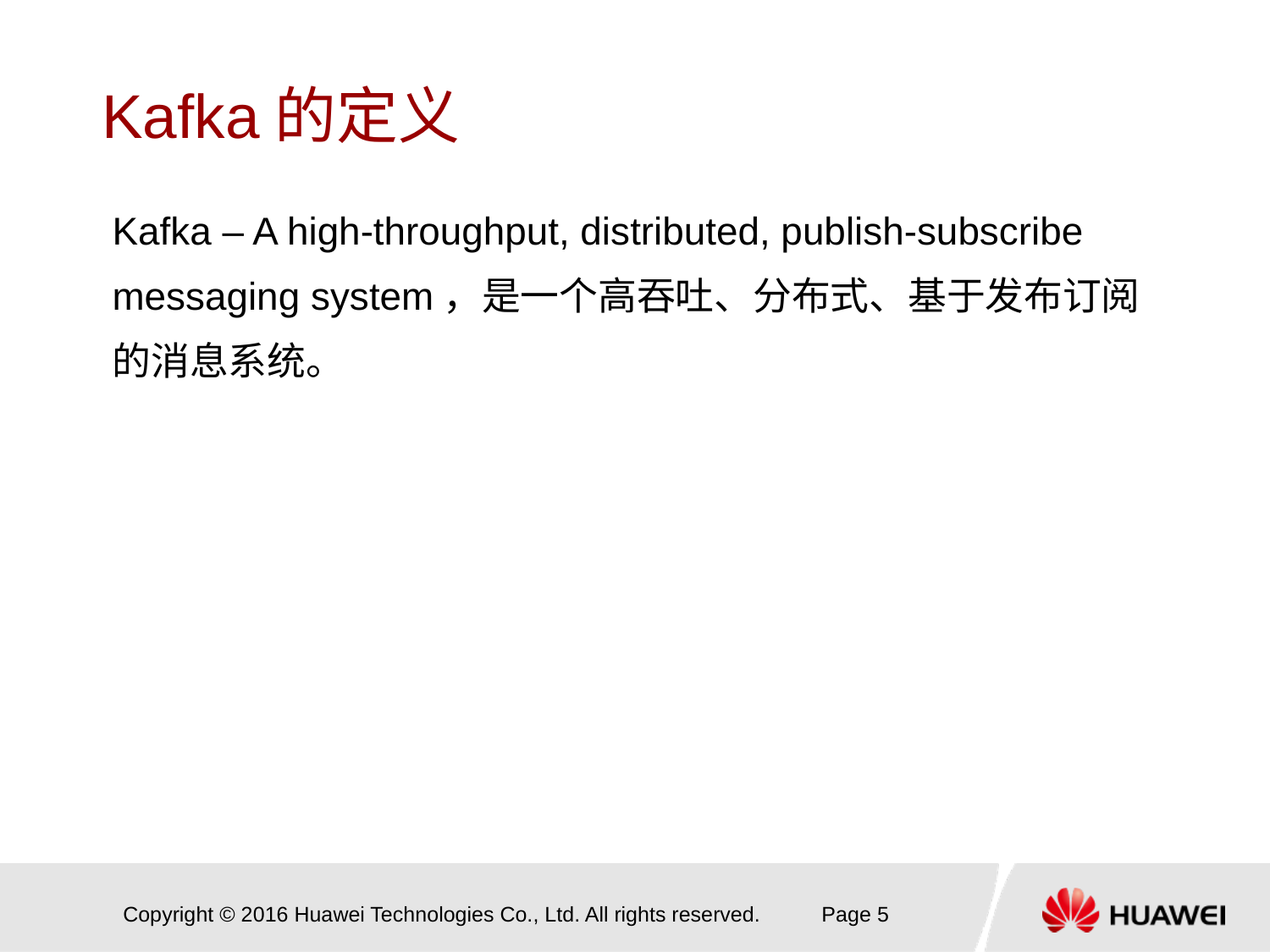

# Kafka的定义
Kafka – A high-throughput, distributed, publish-subscribe messaging system，是一个高吞吐、分布式、基于发布订阅的消息系统。